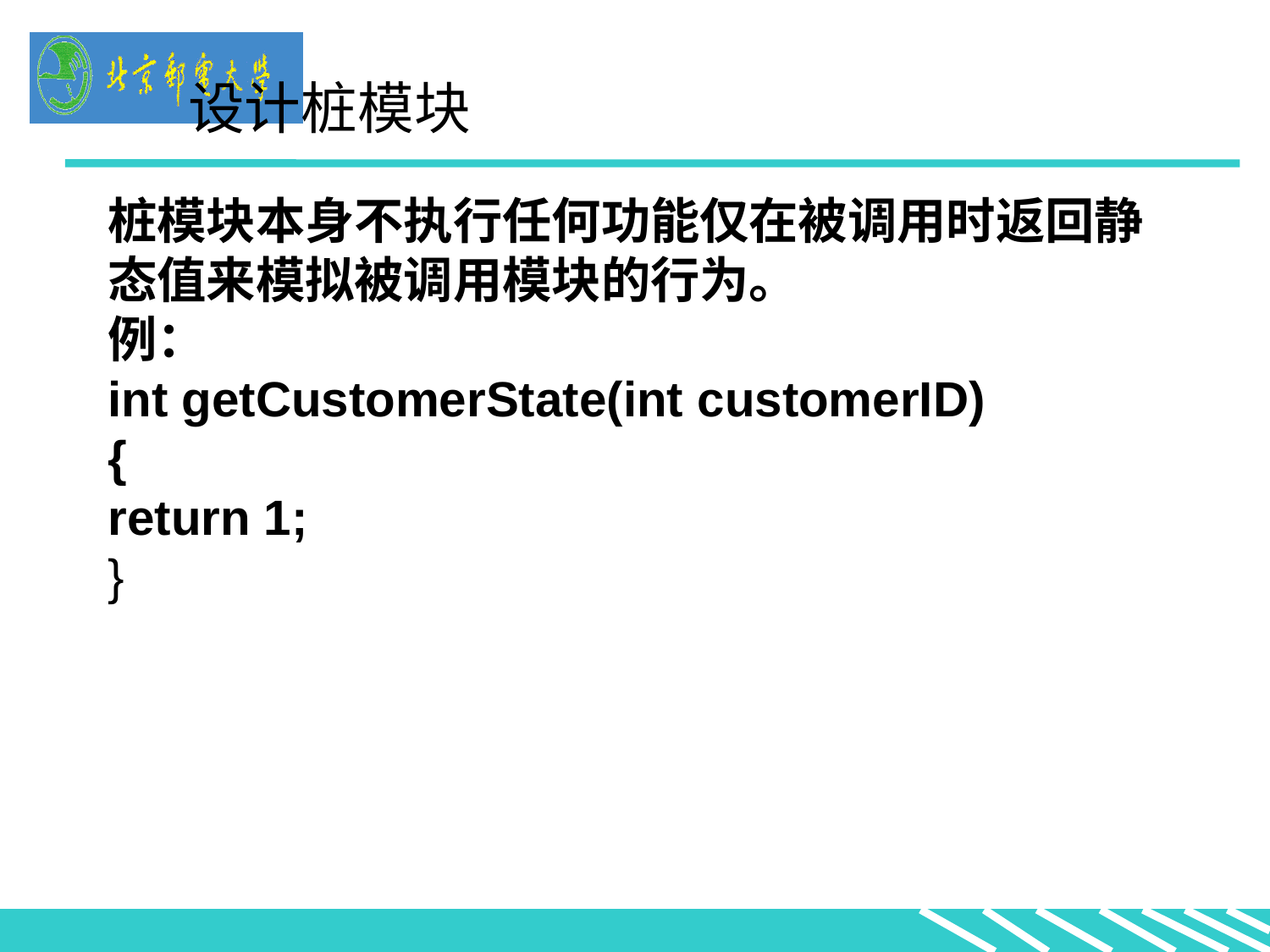

设计桩模块
桩模块本身不执行任何功能仅在被调用时返回静态值来模拟被调用模块的行为。
例：
int getCustomerState(int customerID)
{
return 1;
}